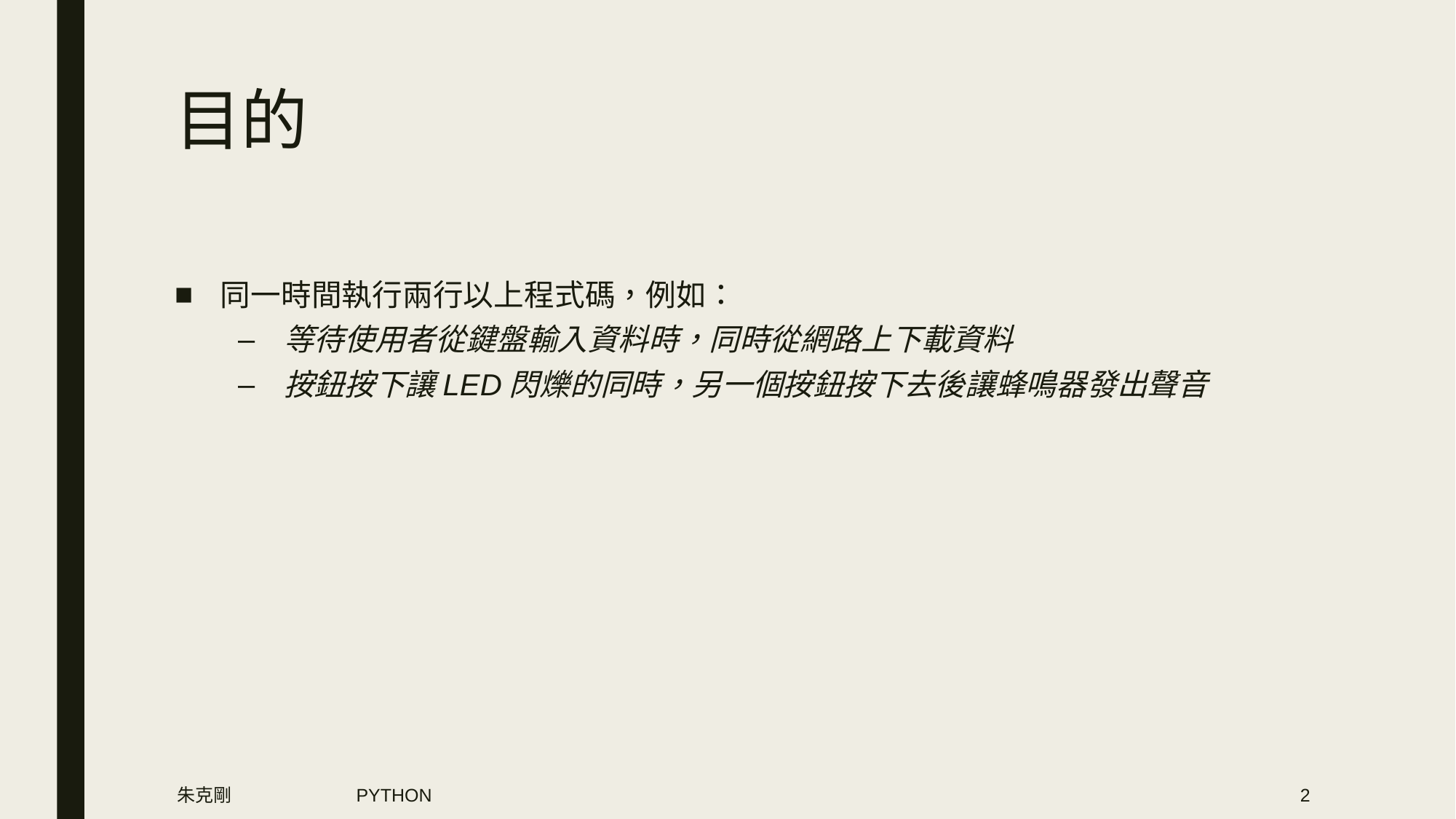

# 目的
同一時間執行兩行以上程式碼，例如：
等待使用者從鍵盤輸入資料時，同時從網路上下載資料
按鈕按下讓LED閃爍的同時，另一個按鈕按下去後讓蜂鳴器發出聲音
朱克剛
PYTHON
2